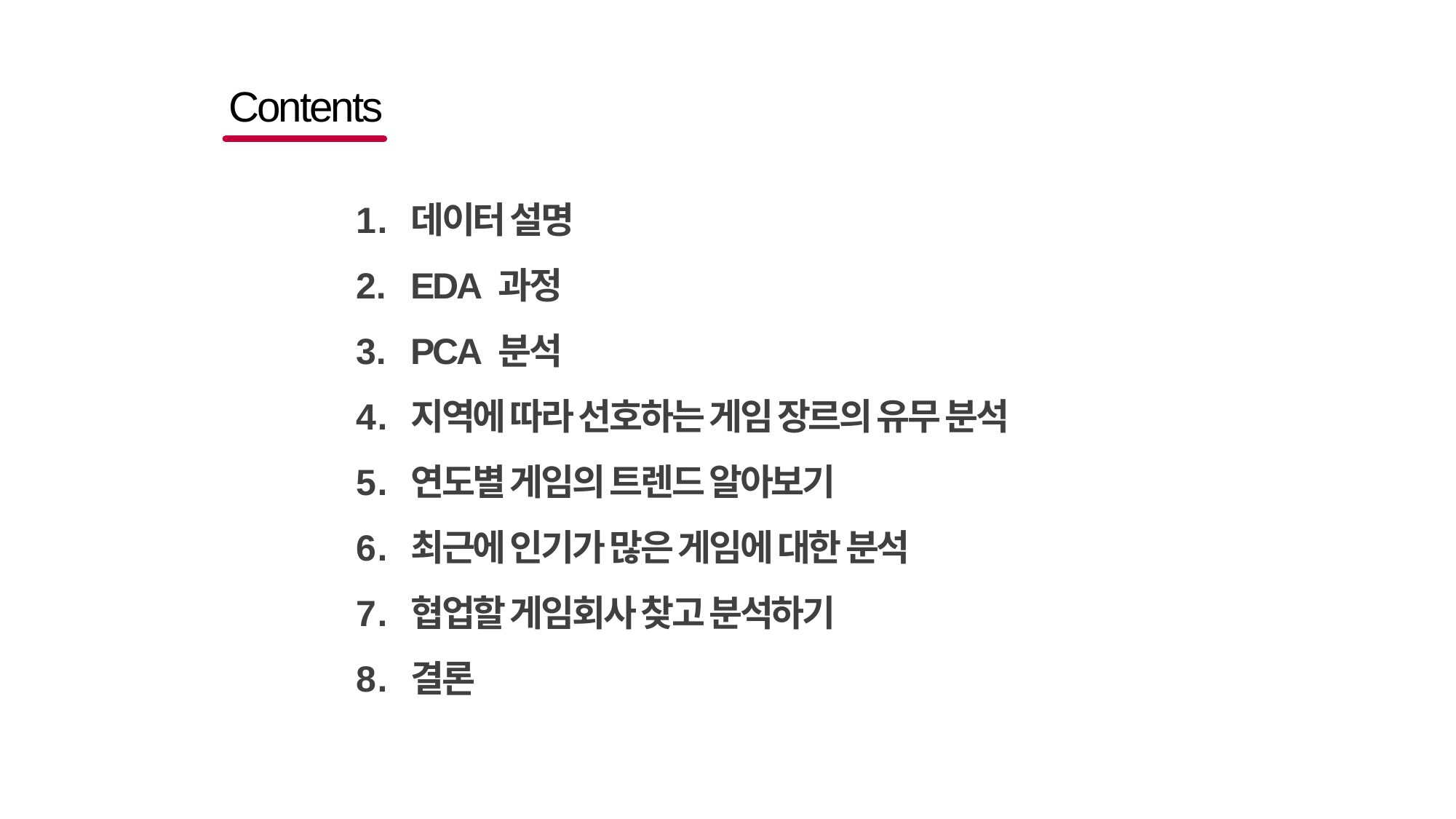

Contents
데이터 설명
EDA 과정
PCA 분석
지역에 따라 선호하는 게임 장르의 유무 분석
연도별 게임의 트렌드 알아보기
최근에 인기가 많은 게임에 대한 분석
협업할 게임회사 찾고 분석하기
결론